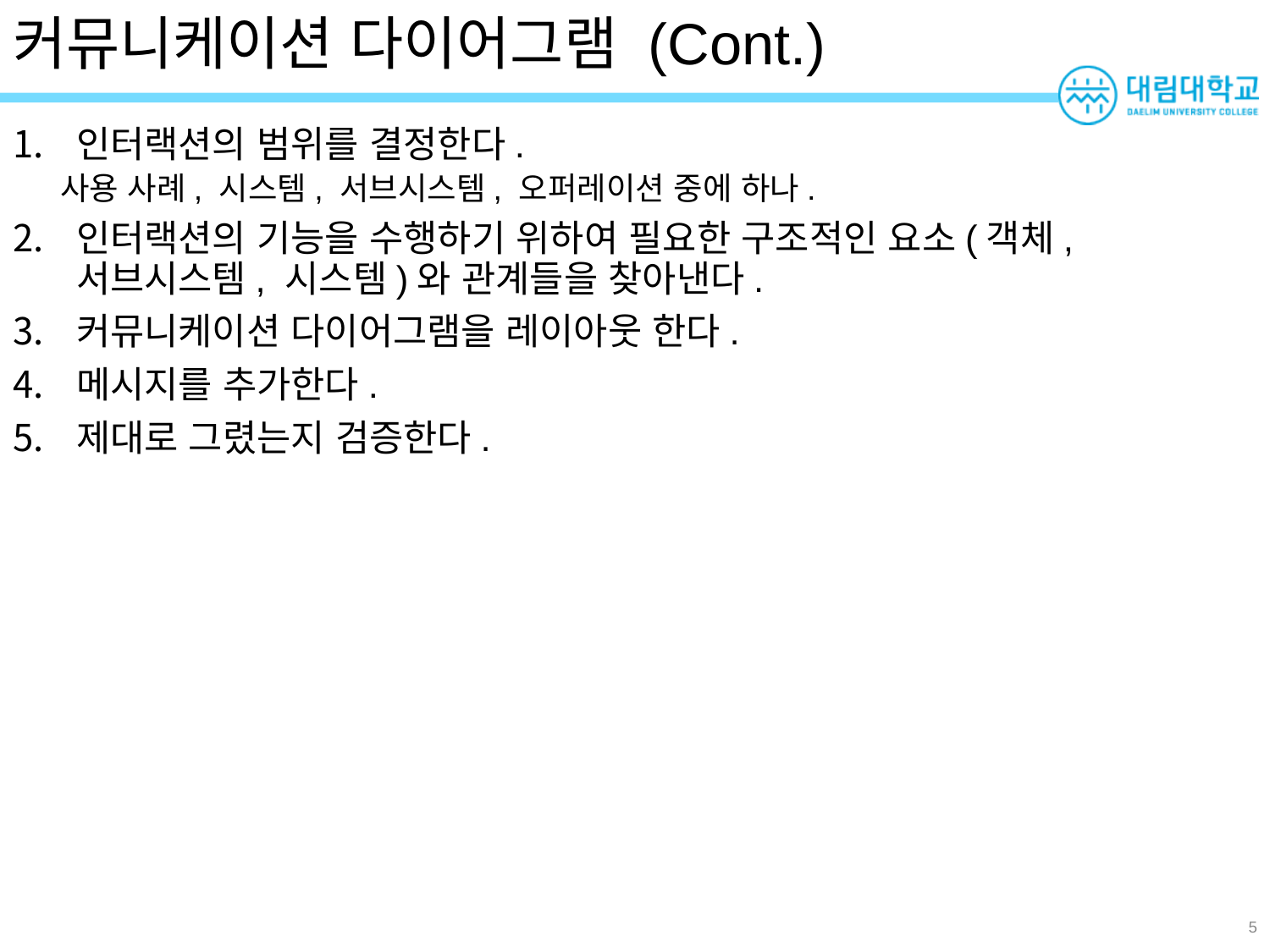

# 커뮤니케이션 다이어그램 (Cont.)
인터랙션의 범위를 결정한다.
사용 사례, 시스템, 서브시스템, 오퍼레이션 중에 하나.
인터랙션의 기능을 수행하기 위하여 필요한 구조적인 요소(객체, 서브시스템, 시스템)와 관계들을 찾아낸다.
커뮤니케이션 다이어그램을 레이아웃 한다.
메시지를 추가한다.
제대로 그렸는지 검증한다.

5